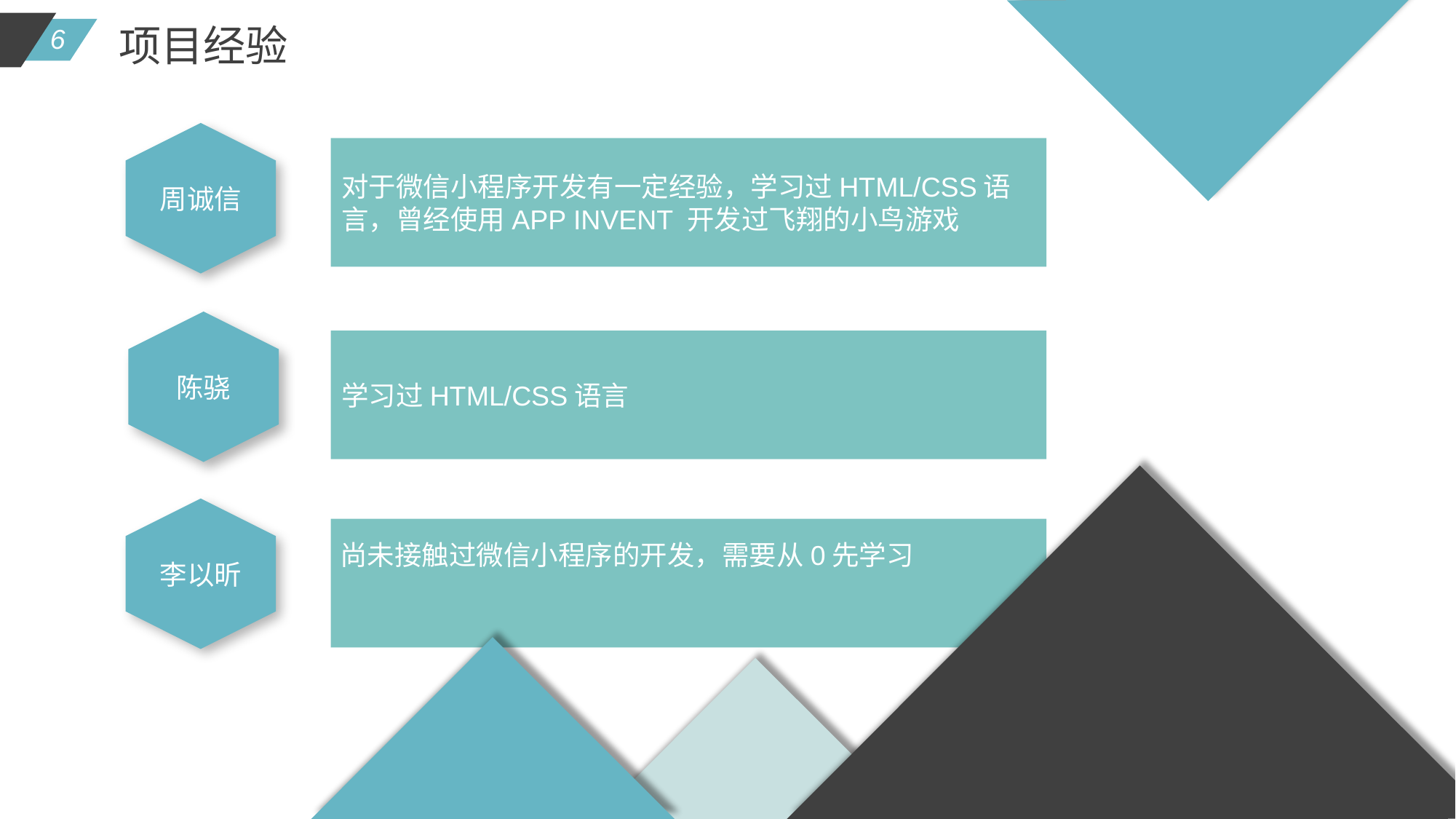

项目经验
周诚信
对于微信小程序开发有一定经验，学习过HTML/CSS语言，曾经使用APP INVENT 开发过飞翔的小鸟游戏

陈骁
学习过HTML/CSS语言
李以昕

尚未接触过微信小程序的开发，需要从0先学习